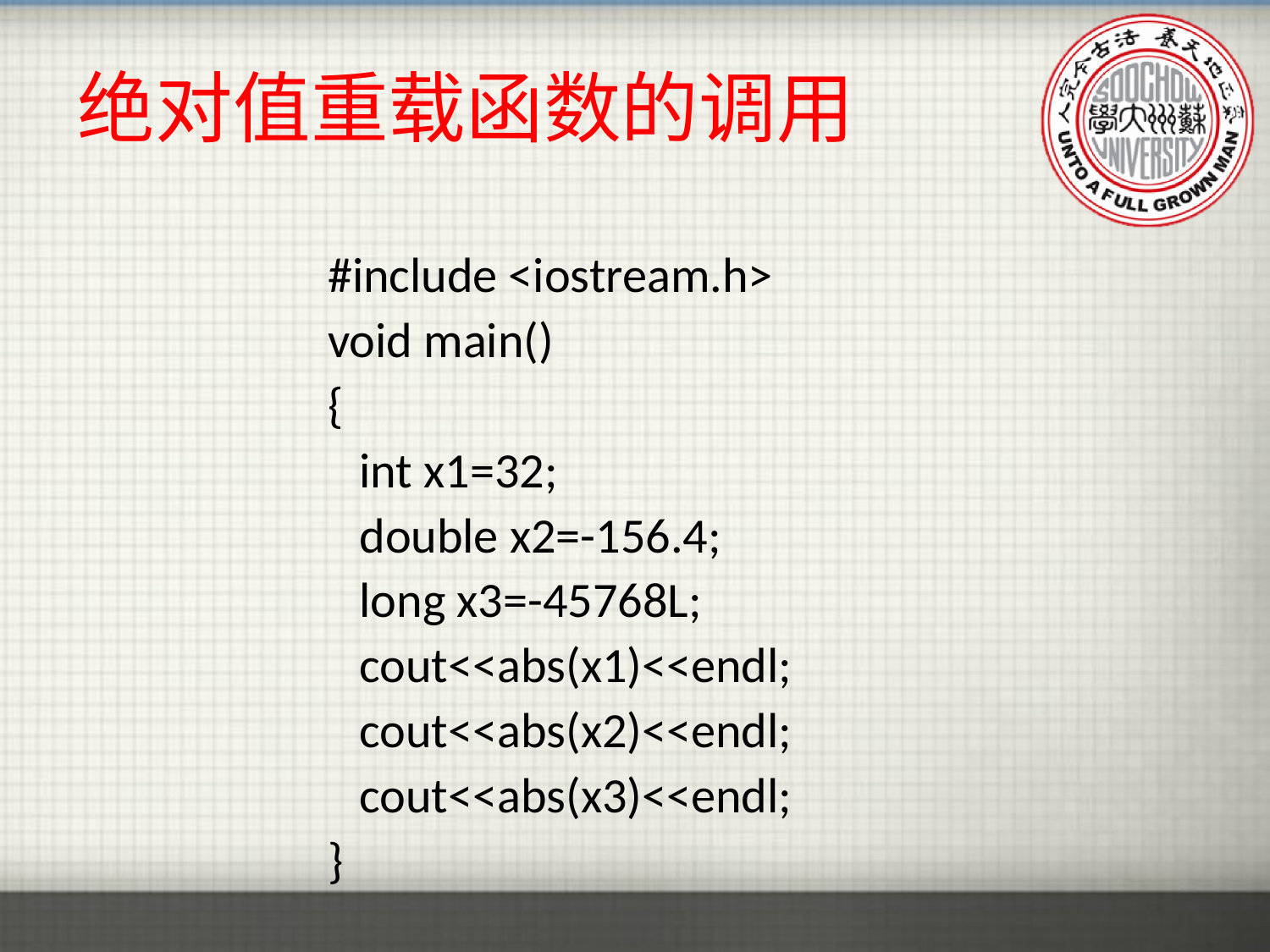

# 绝对值重载函数的调用
#include <iostream.h>
void main()
{
	int x1=32;
	double x2=-156.4;
	long x3=-45768L;
	cout<<abs(x1)<<endl;
	cout<<abs(x2)<<endl;
	cout<<abs(x3)<<endl;
}